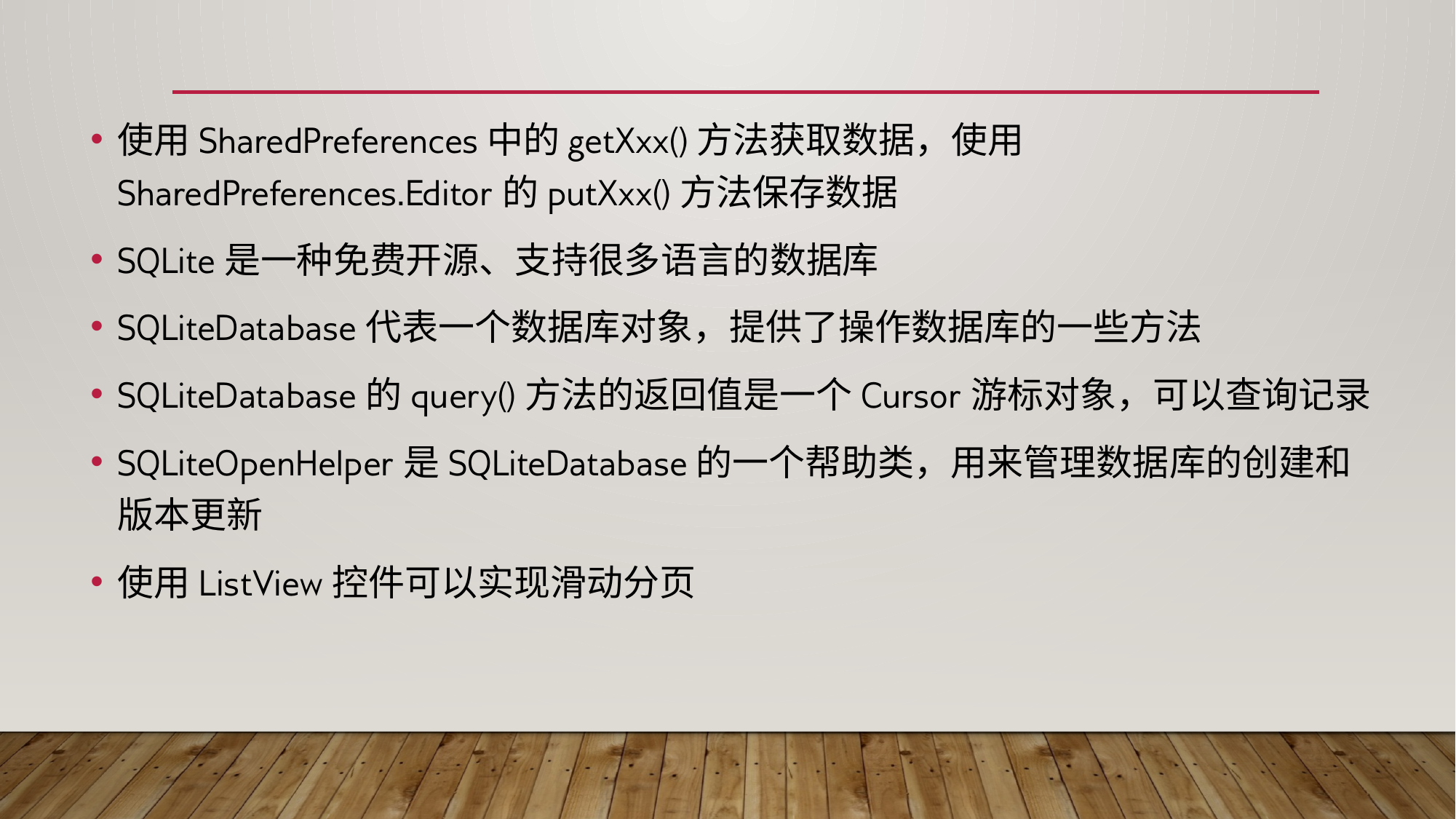

#
使用SharedPreferences中的getXxx()方法获取数据，使用SharedPreferences.Editor的putXxx()方法保存数据
SQLite是一种免费开源、支持很多语言的数据库
SQLiteDatabase代表一个数据库对象，提供了操作数据库的一些方法
SQLiteDatabase的query()方法的返回值是一个Cursor游标对象，可以查询记录
SQLiteOpenHelper是SQLiteDatabase的一个帮助类，用来管理数据库的创建和版本更新
使用ListView控件可以实现滑动分页